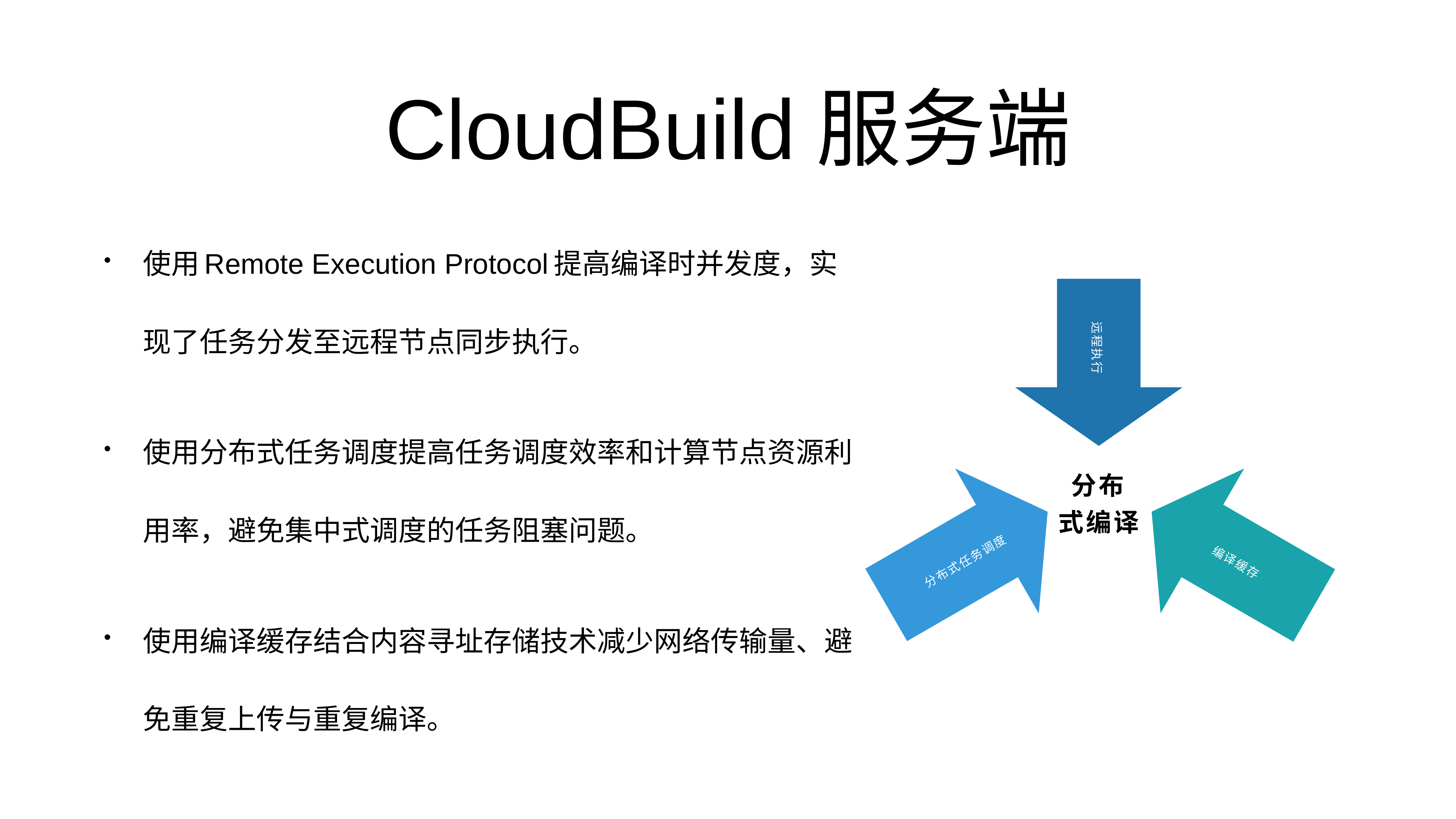

# CloudBuild服务端
使用Remote Execution Protocol提高编译时并发度，实现了任务分发至远程节点同步执行。
使用分布式任务调度提高任务调度效率和计算节点资源利用率，避免集中式调度的任务阻塞问题。
使用编译缓存结合内容寻址存储技术减少网络传输量、避免重复上传与重复编译。

远程执行
分布式编译

分布式任务调度
编译缓存